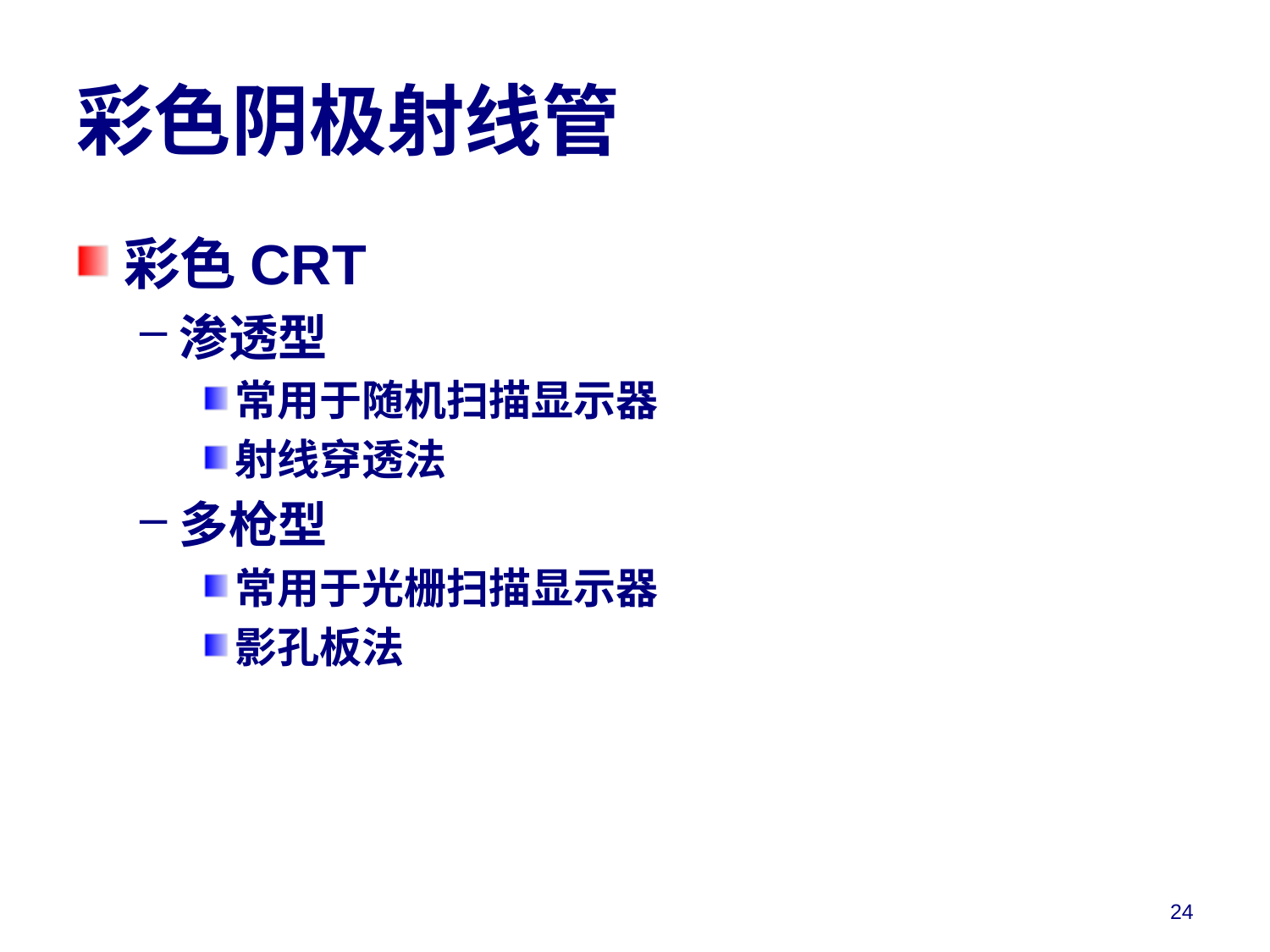

# 彩色阴极射线管
彩色CRT
渗透型
常用于随机扫描显示器
射线穿透法
多枪型
常用于光栅扫描显示器
影孔板法

24